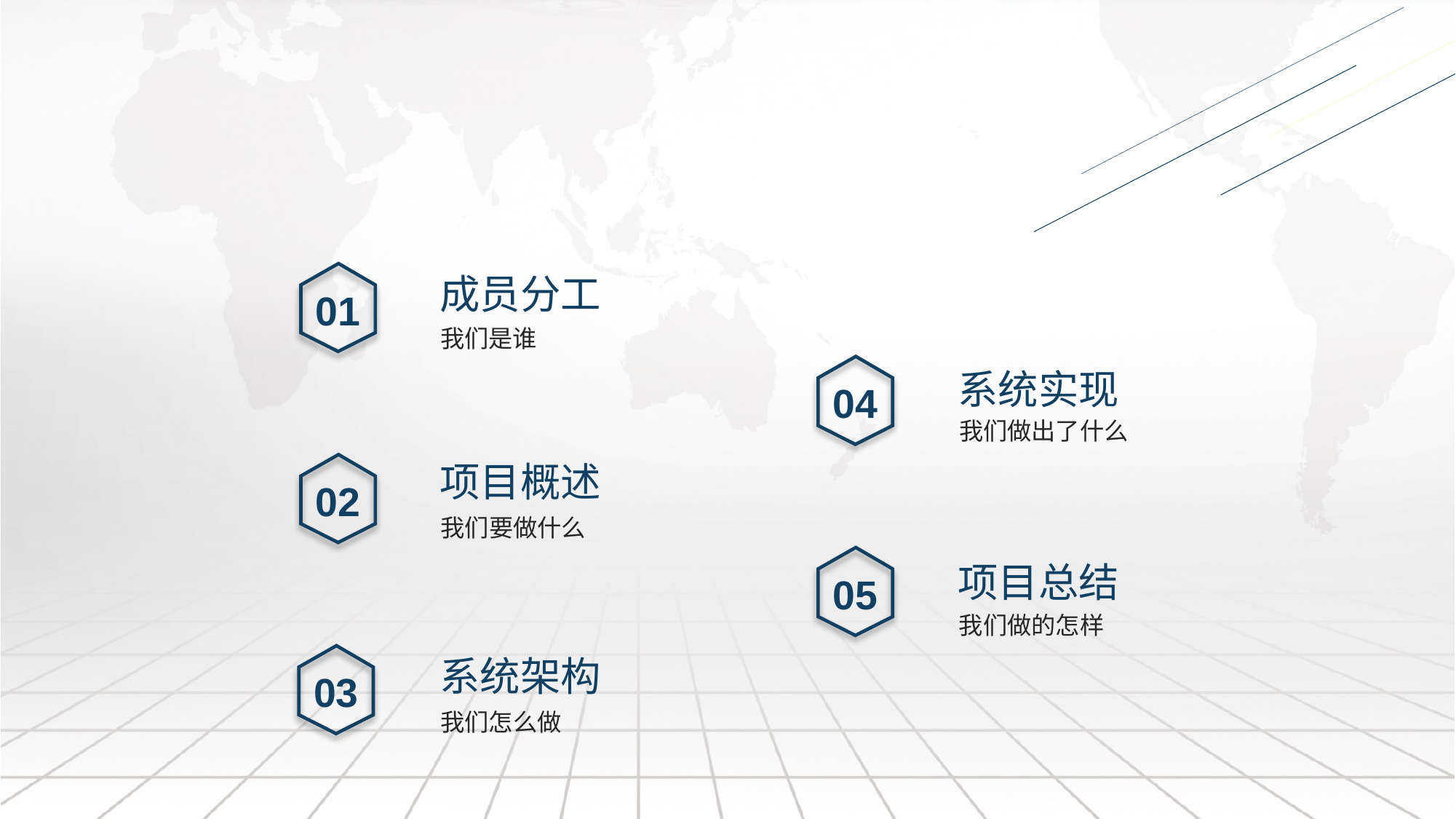

01
成员分工
我们是谁

04
系统实现
我们做出了什么
项目概述
我们要做什么

02

05
项目总结
我们做的怎样

03
系统架构
我们怎么做